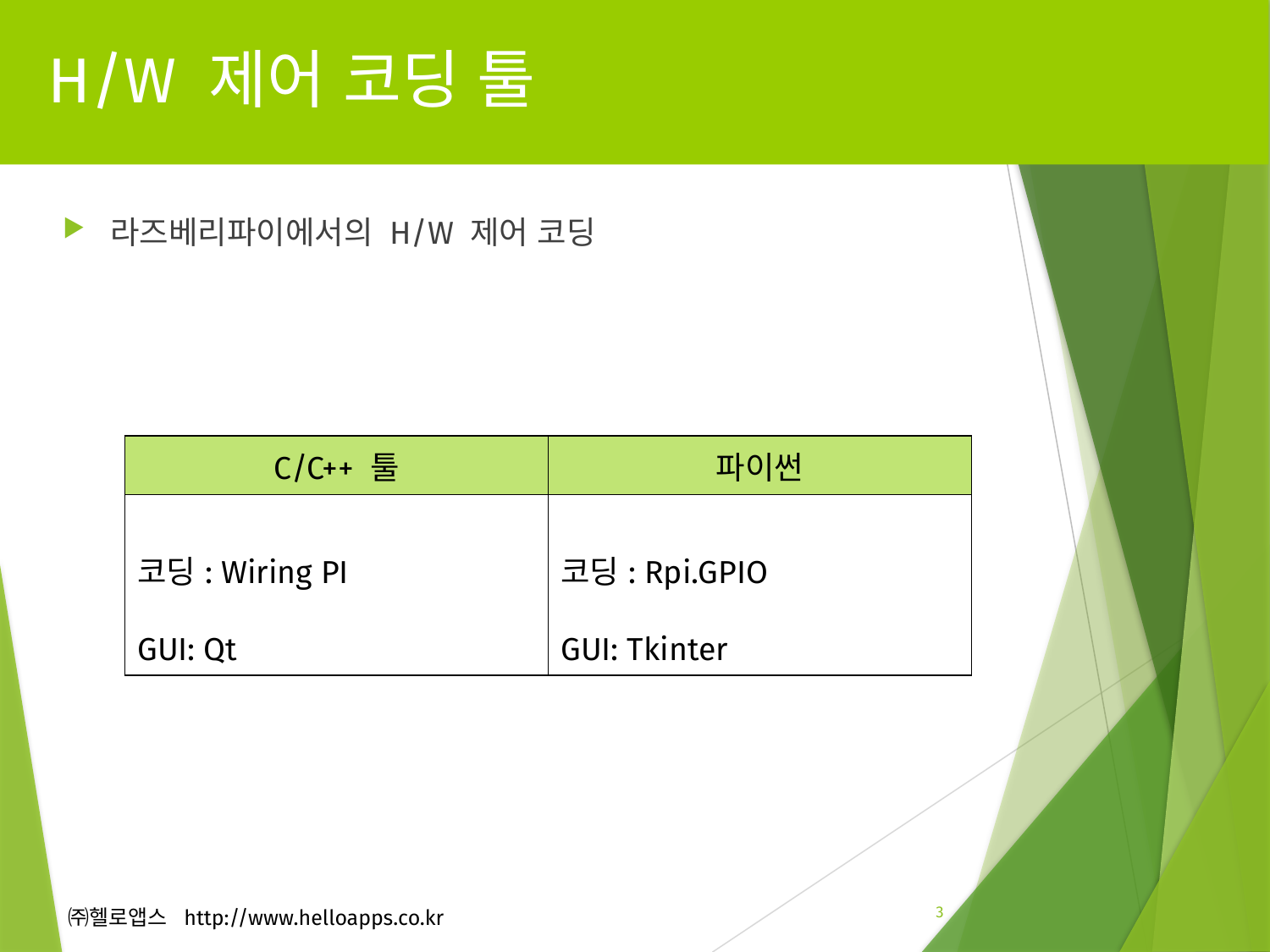

# H/W 제어 코딩 툴
라즈베리파이에서의 H/W 제어 코딩
| C/C++ 툴 | 파이썬 |
| --- | --- |
| 코딩: Wiring PI GUI: Qt | 코딩: Rpi.GPIO GUI: Tkinter |
3